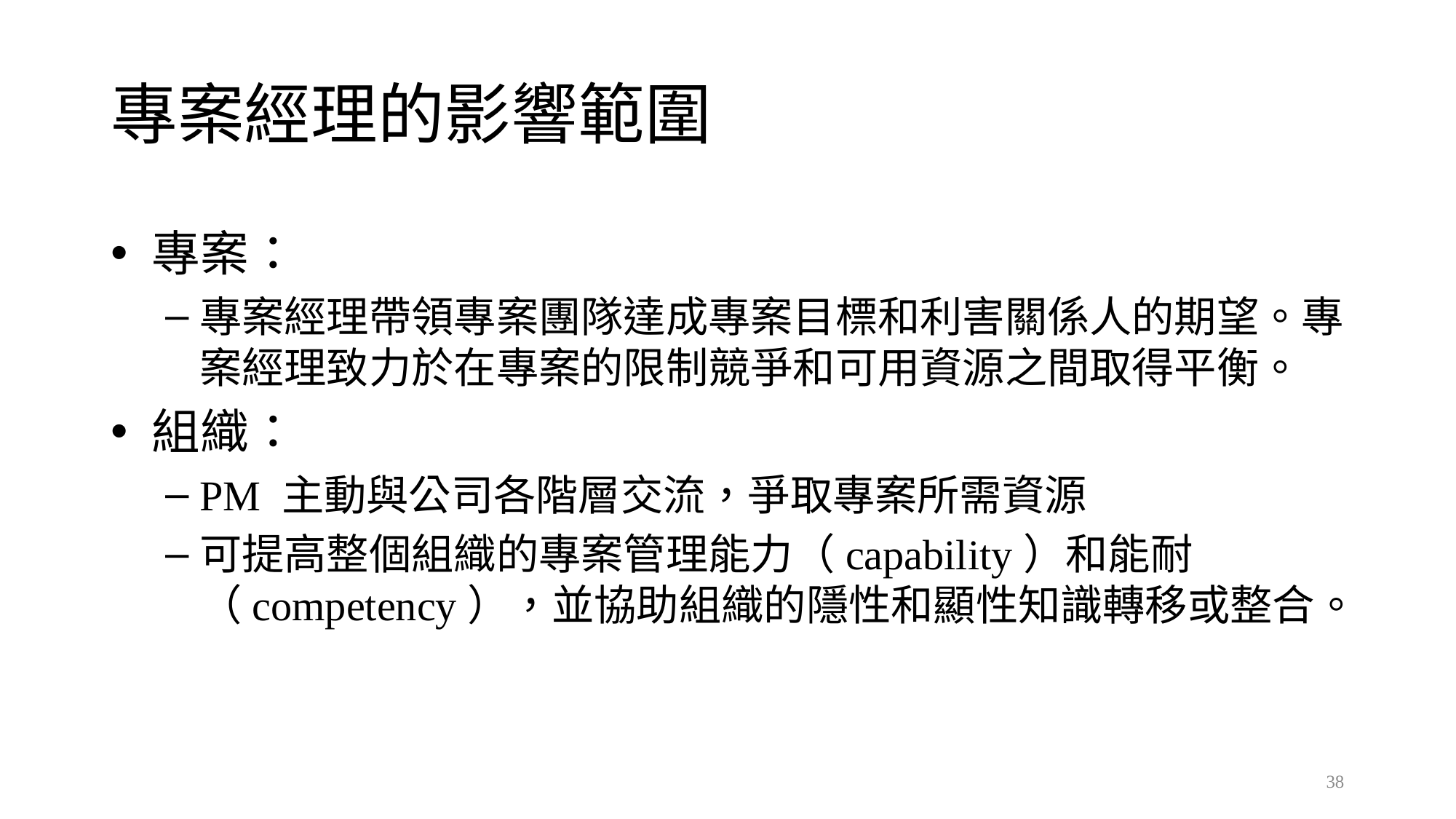

# 專案經理的影響範圍
專案：
專案經理帶領專案團隊達成專案目標和利害關係人的期望。專案經理致力於在專案的限制競爭和可用資源之間取得平衡。
組織：
PM 主動與公司各階層交流，爭取專案所需資源
可提高整個組織的專案管理能力（capability）和能耐（competency），並協助組織的隱性和顯性知識轉移或整合。

38